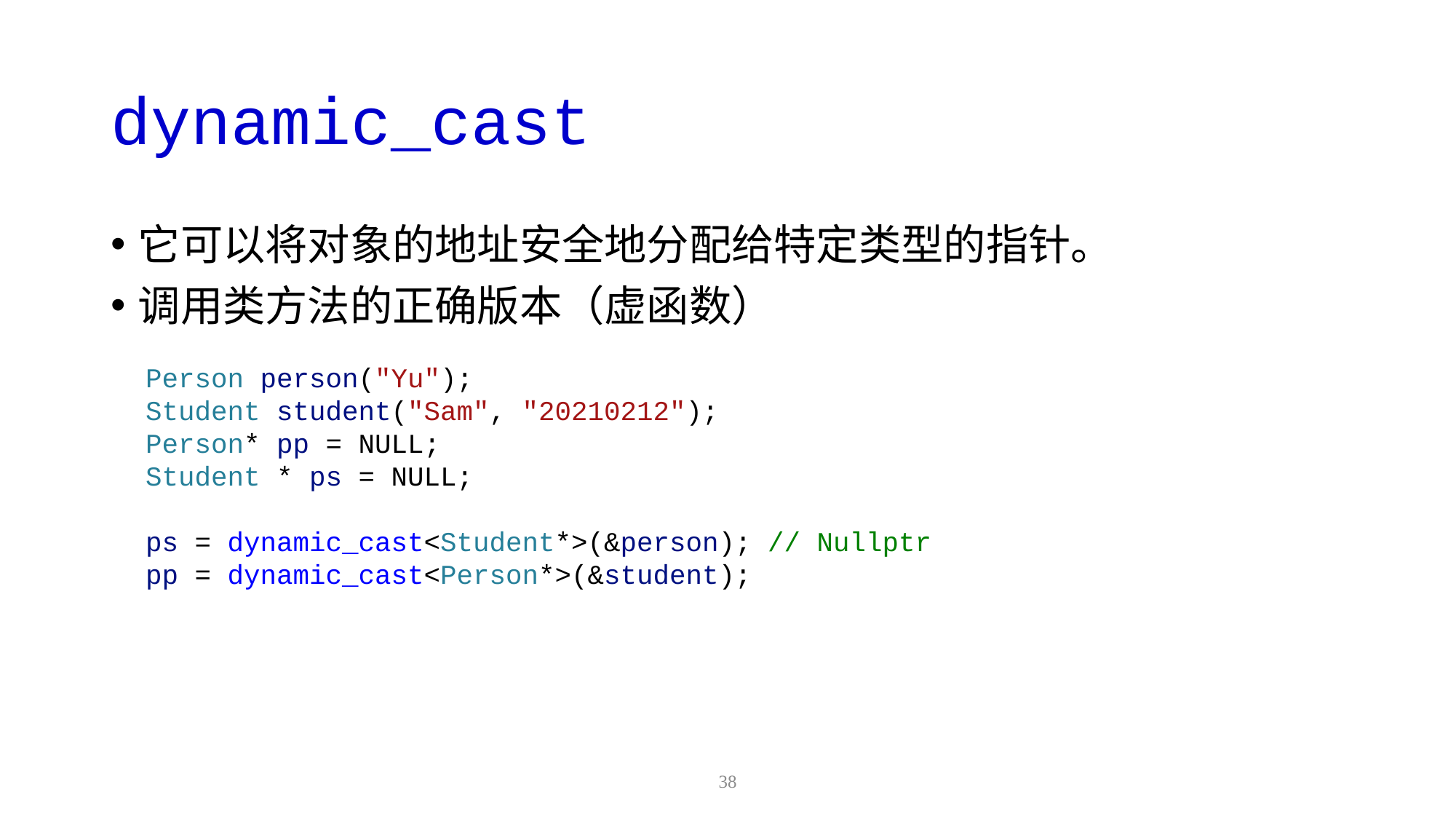

# dynamic_cast
它可以将对象的地址安全地分配给特定类型的指针。
调用类方法的正确版本（虚函数）
Person person("Yu");
Student student("Sam", "20210212");
Person* pp = NULL;
Student * ps = NULL;
ps = dynamic_cast<Student*>(&person); // Nullptr
pp = dynamic_cast<Person*>(&student);
38